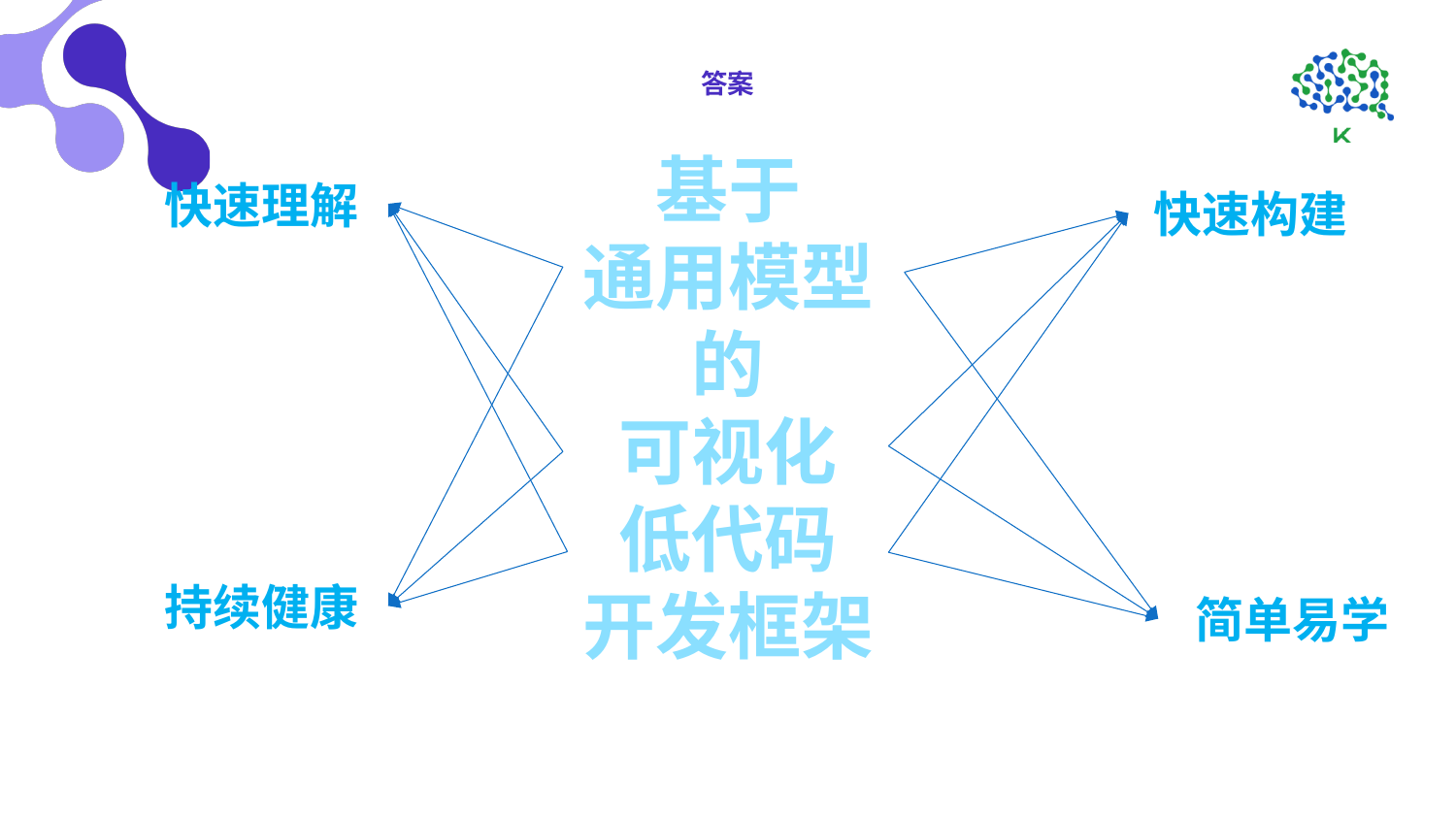

# 答案
基于
通用模型
的
可视化
低代码
开发框架
快速理解
快速构建
持续健康
简单易学